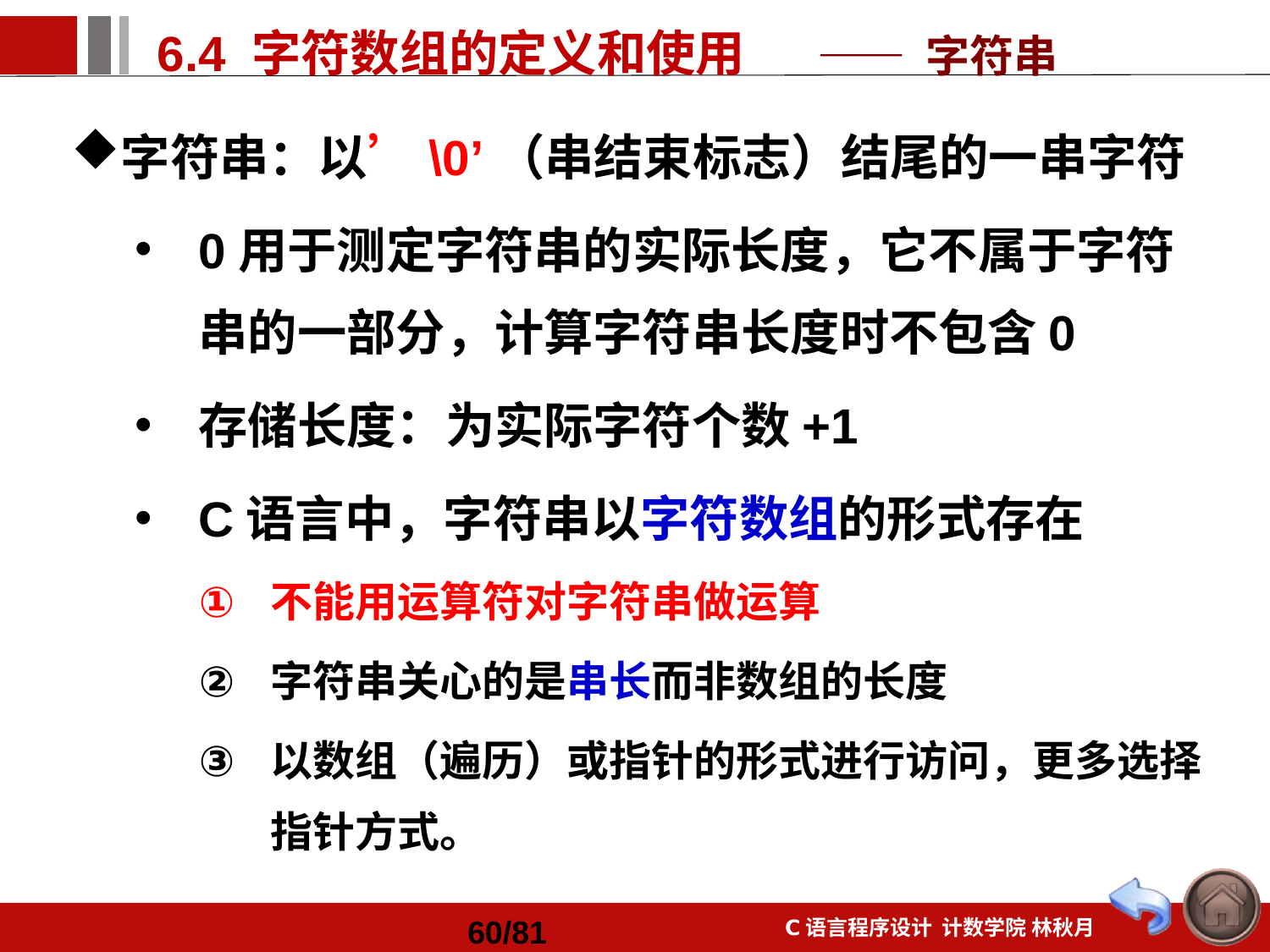

—— 字符串
字符串：以’\0’（串结束标志）结尾的一串字符
0用于测定字符串的实际长度，它不属于字符串的一部分，计算字符串长度时不包含0
存储长度：为实际字符个数+1
C语言中，字符串以字符数组的形式存在
不能用运算符对字符串做运算
字符串关心的是串长而非数组的长度
以数组（遍历）或指针的形式进行访问，更多选择指针方式。